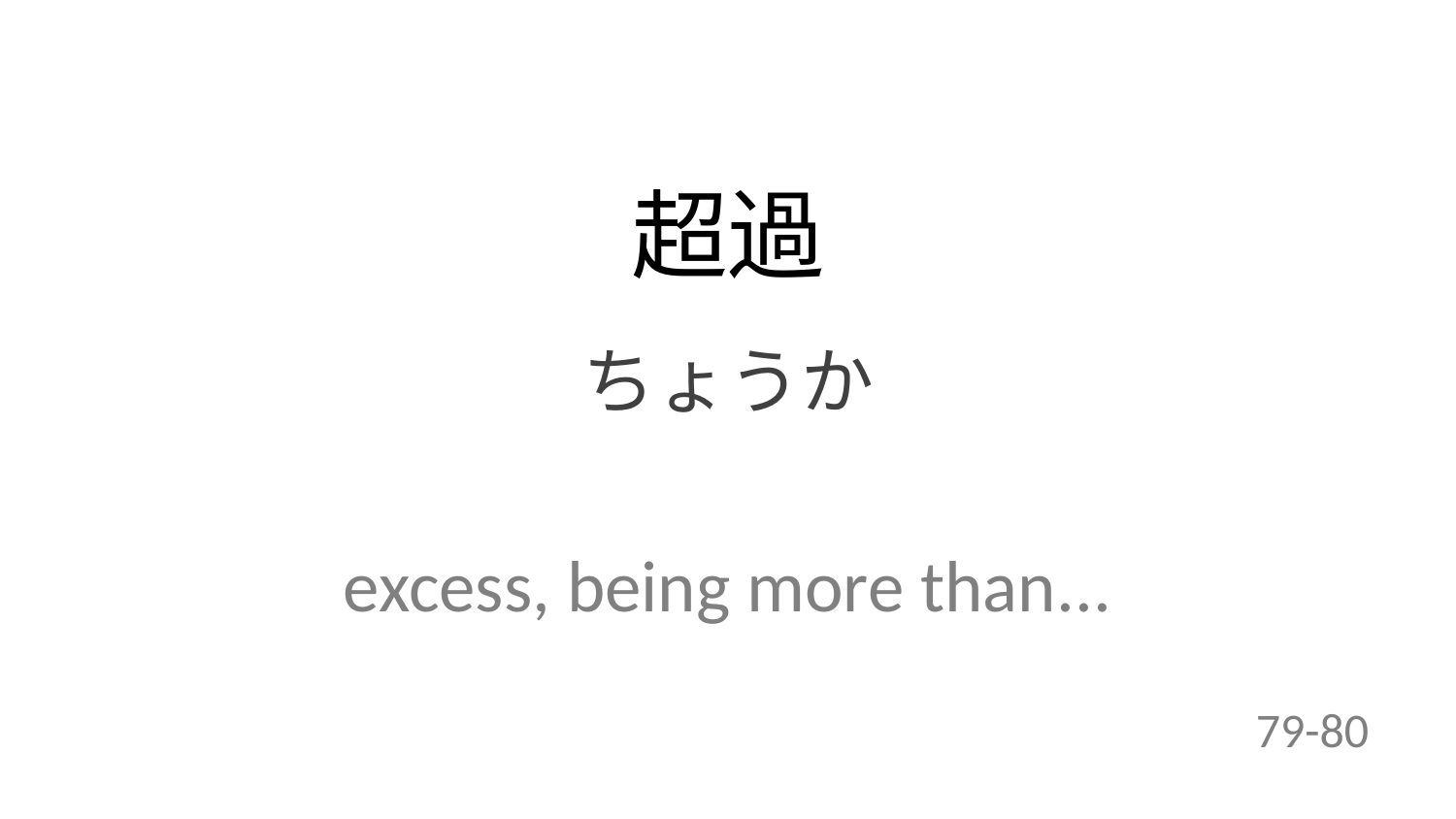

超過

ちょうか
excess, being more than...
79-80